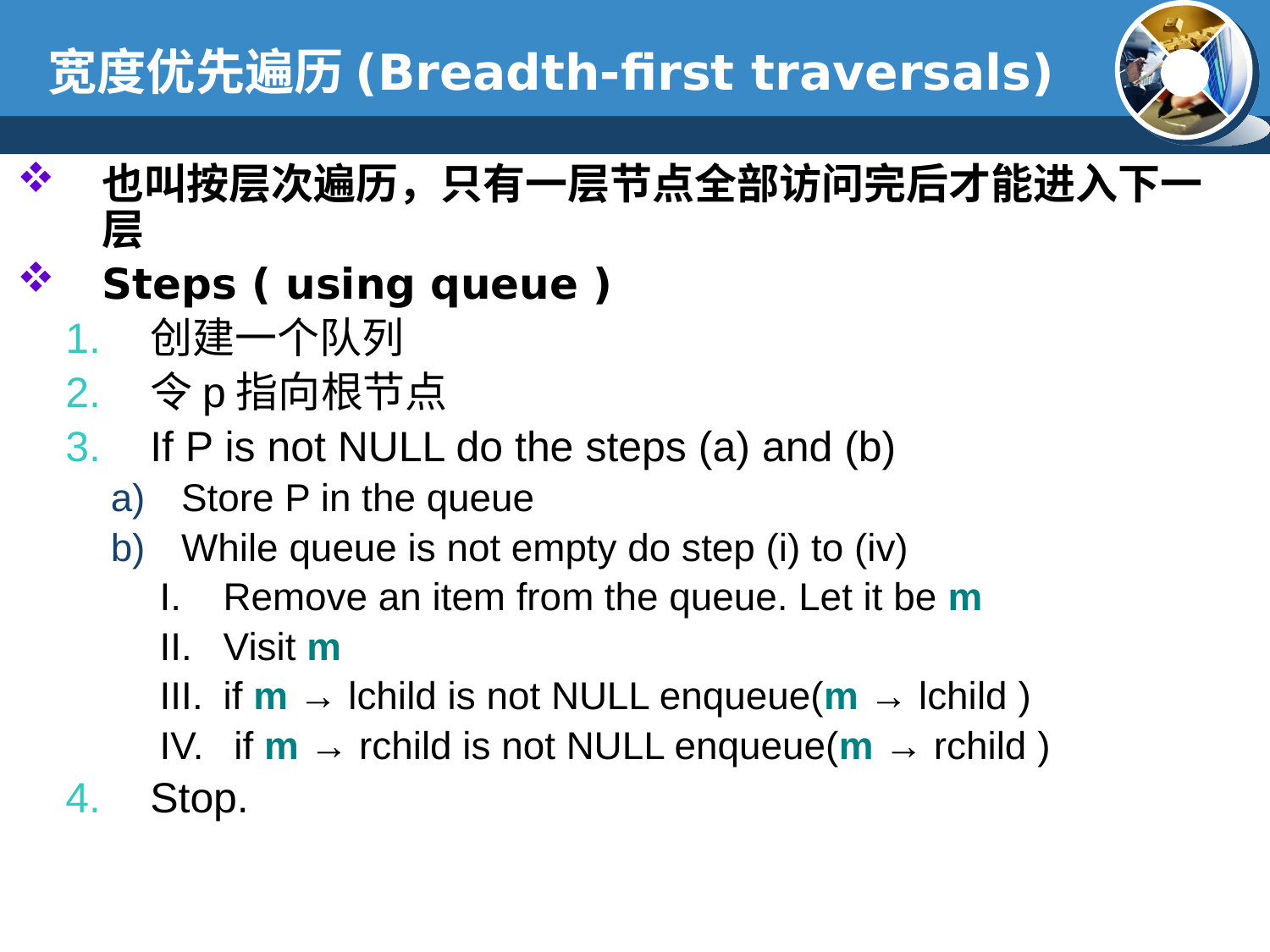

# 宽度优先遍历(Breadth-first traversals)
也叫按层次遍历，只有一层节点全部访问完后才能进入下一层
Steps ( using queue )
创建一个队列
令p指向根节点
If P is not NULL do the steps (a) and (b)
Store P in the queue
While queue is not empty do step (i) to (iv)
Remove an item from the queue. Let it be m
Visit m
if m → lchild is not NULL enqueue(m → lchild )
 if m → rchild is not NULL enqueue(m → rchild )
Stop.